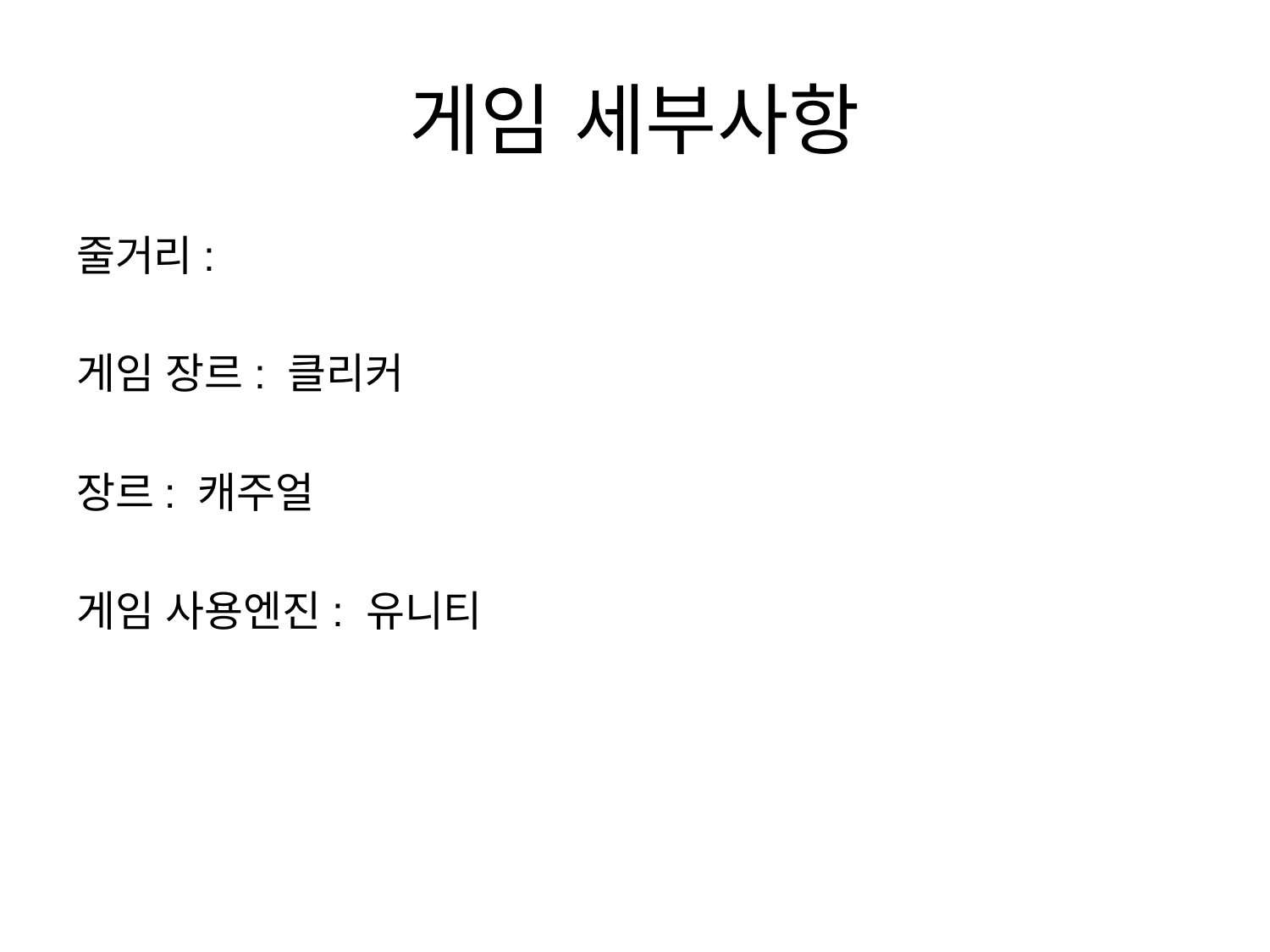

# 게임 세부사항
줄거리:

게임 장르: 클리커

장르: 캐주얼

게임 사용엔진: 유니티